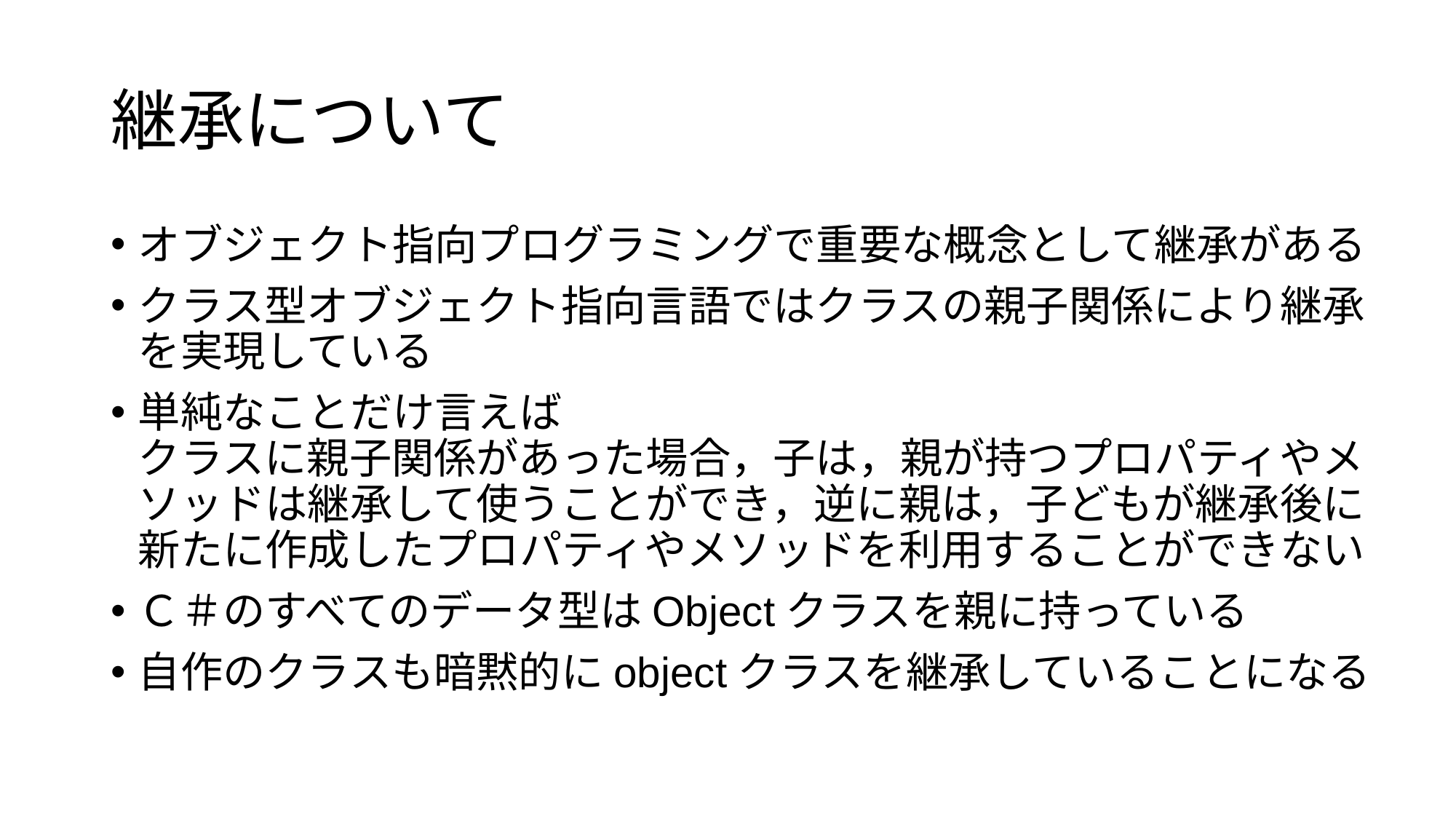

# 継承について
オブジェクト指向プログラミングで重要な概念として継承がある
クラス型オブジェクト指向言語ではクラスの親子関係により継承を実現している
単純なことだけ言えば
クラスに親子関係があった場合，子は，親が持つプロパティやメソッドは継承して使うことができ，逆に親は，子どもが継承後に新たに作成したプロパティやメソッドを利用することができない
Ｃ＃のすべてのデータ型はObjectクラスを親に持っている
自作のクラスも暗黙的にobjectクラスを継承していることになる